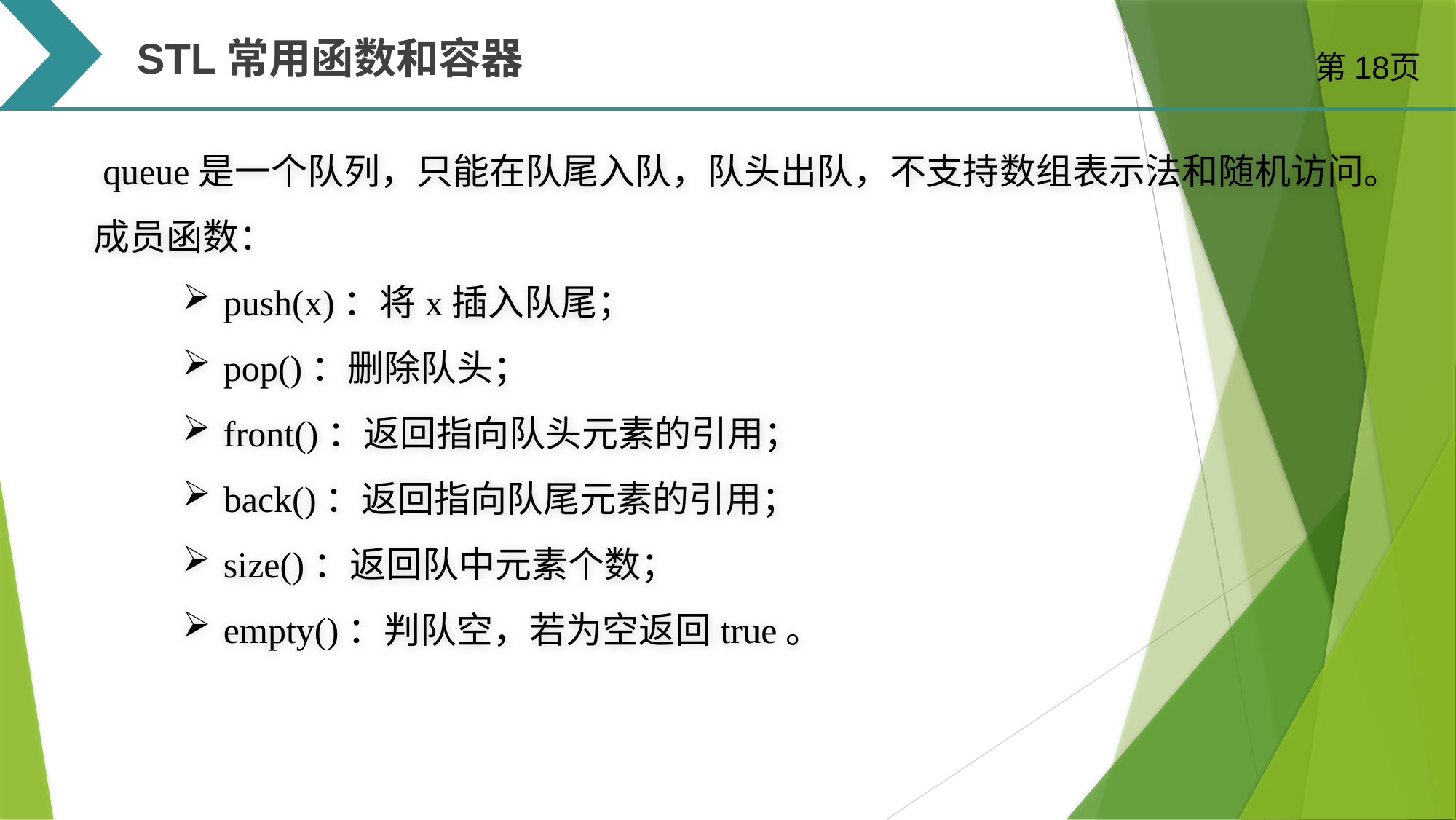

STL常用函数和容器
第18页
 queue是一个队列，只能在队尾入队，队头出队，不支持数组表示法和随机访问。
成员函数：
push(x)：将x插入队尾；
pop()：删除队头；
front()：返回指向队头元素的引用；
back()：返回指向队尾元素的引用；
size()：返回队中元素个数；
empty()：判队空，若为空返回true。